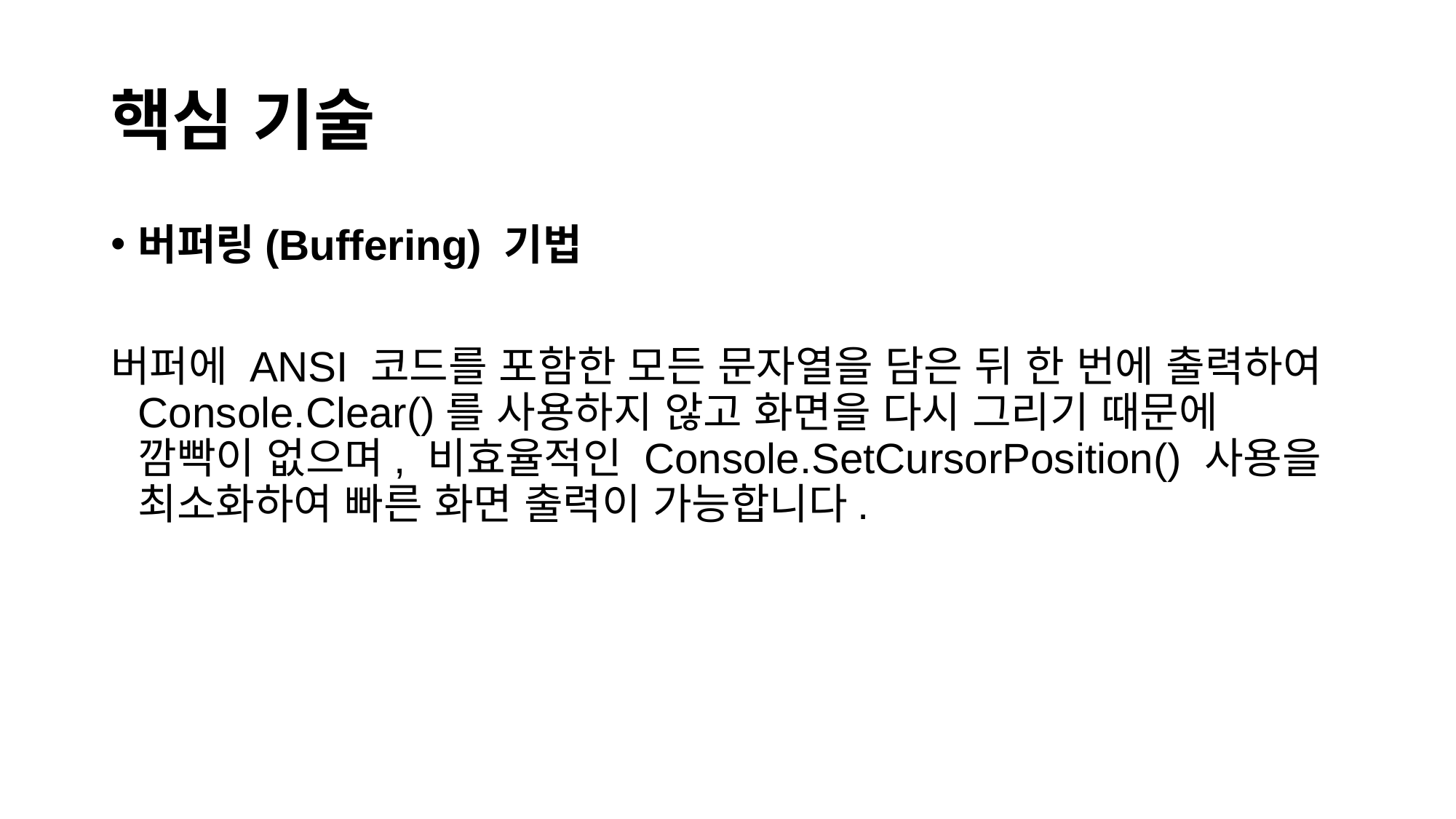

# 핵심 기술
버퍼링(Buffering) 기법

버퍼에 ANSI 코드를 포함한 모든 문자열을 담은 뒤 한 번에 출력하여 Console.Clear()를 사용하지 않고 화면을 다시 그리기 때문에 깜빡이 없으며, 비효율적인 Console.SetCursorPosition() 사용을 최소화하여 빠른 화면 출력이 가능합니다.